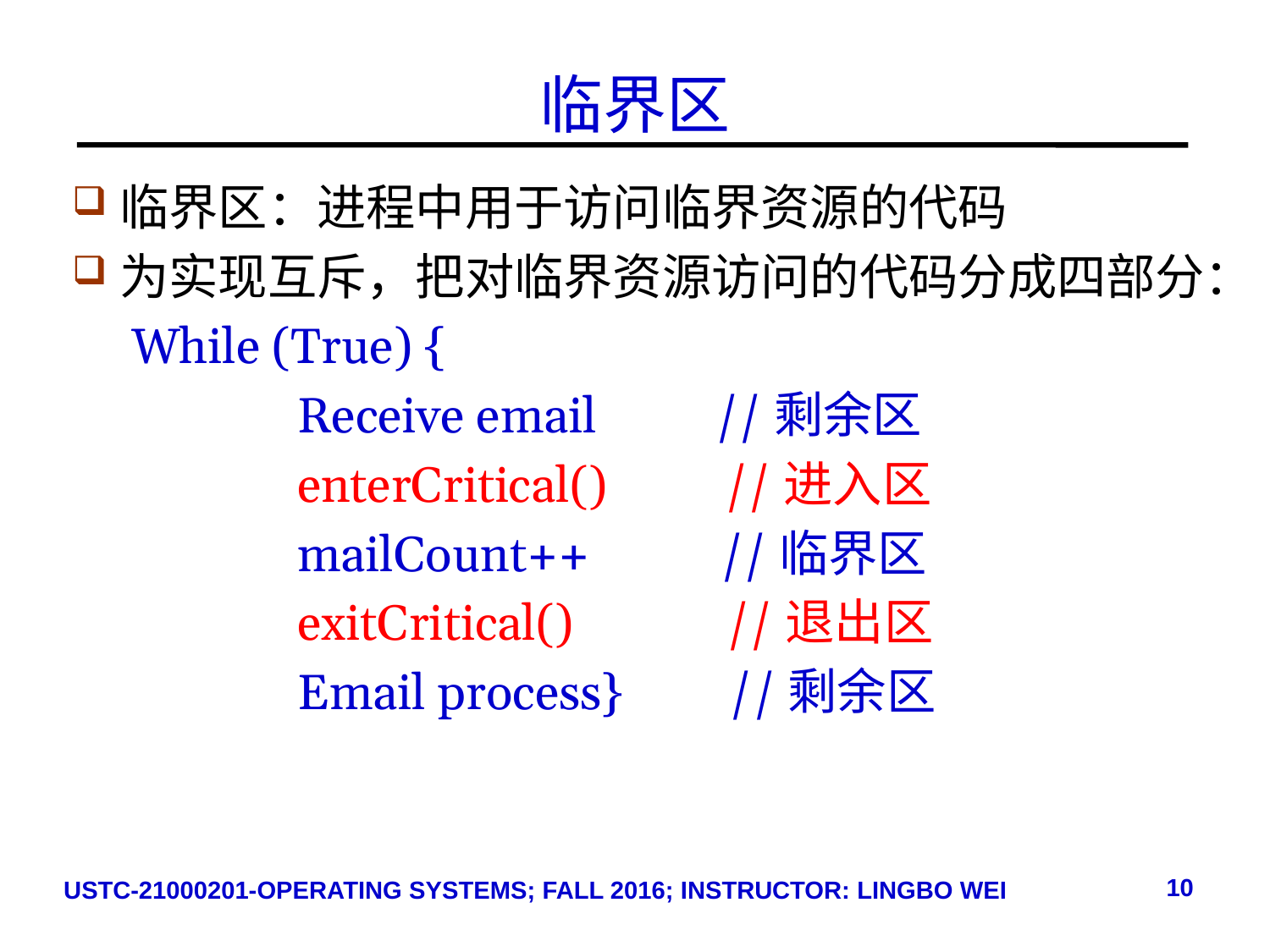

# 临界区
临界区：进程中用于访问临界资源的代码
为实现互斥，把对临界资源访问的代码分成四部分：
     While (True) {
                   Receive email          //剩余区
                   enterCritical()          //进入区
                   mailCount++           //临界区
                   exitCritical()             //退出区
                   Email process}         //剩余区

10
USTC-21000201-OPERATING SYSTEMS; FALL 2016; INSTRUCTOR: LINGBO WEI